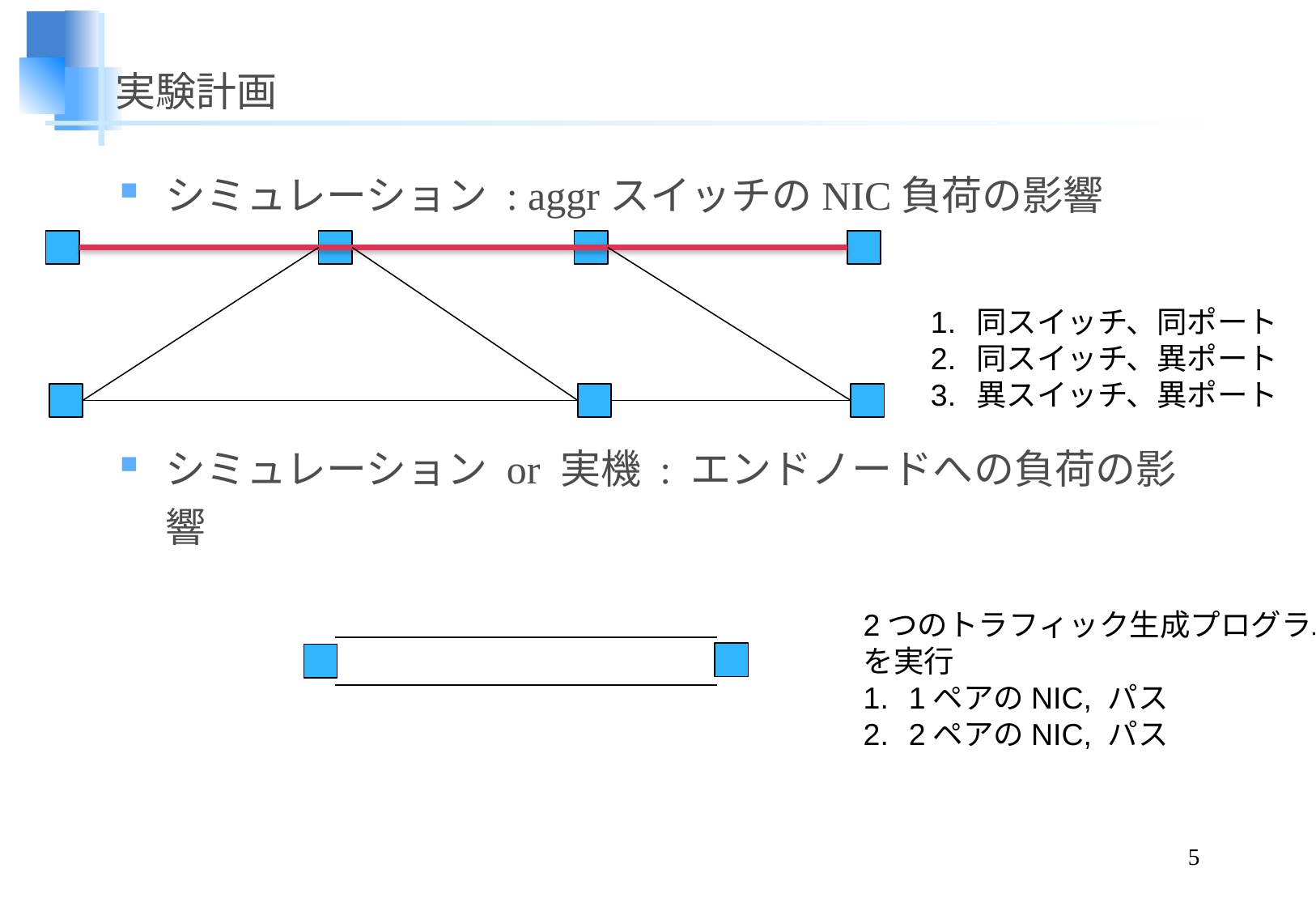

# 実験計画
シミュレーション : aggrスイッチのNIC負荷の影響

シミュレーション or 実機 : エンドノードへの負荷の影響

同スイッチ、同ポート
同スイッチ、異ポート
異スイッチ、異ポート

2つのトラフィック生成プログラム
を実行
1ペアのNIC, パス
2ペアのNIC, パス

5